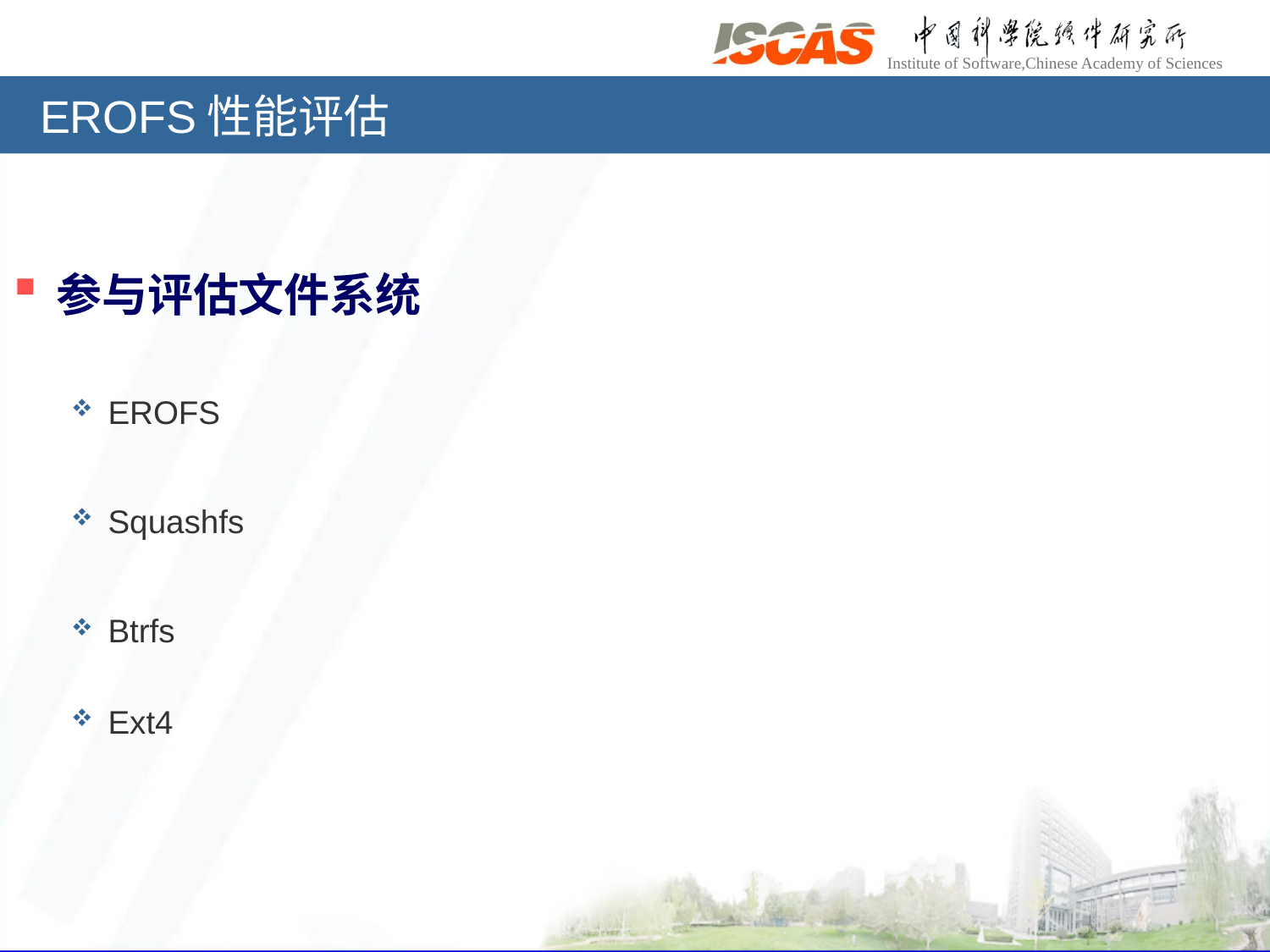

# EROFS性能评估

参与评估文件系统

EROFS

Squashfs

Btrfs

Ext4